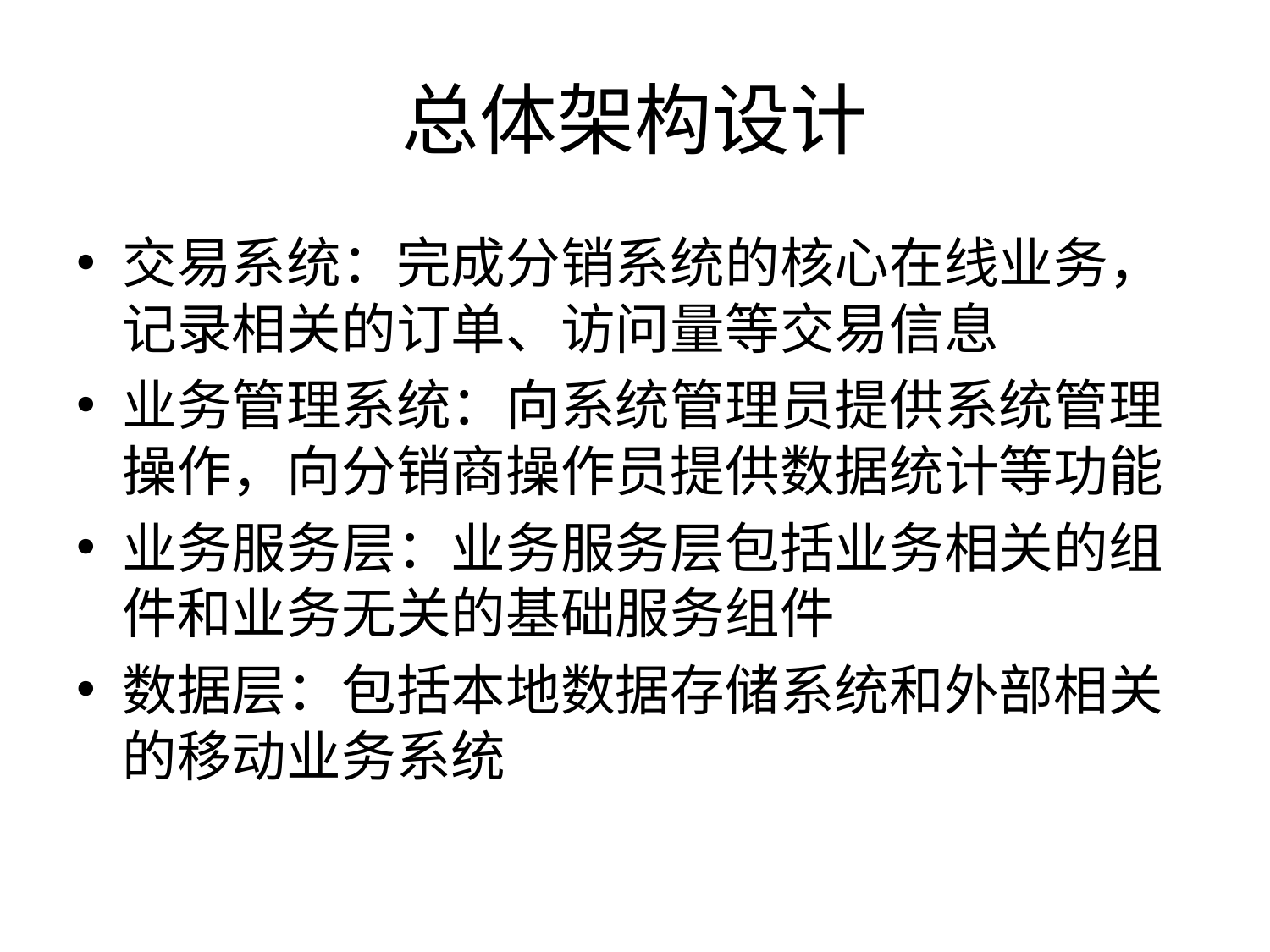

# 总体架构设计
交易系统：完成分销系统的核心在线业务，记录相关的订单、访问量等交易信息
业务管理系统：向系统管理员提供系统管理操作，向分销商操作员提供数据统计等功能
业务服务层：业务服务层包括业务相关的组件和业务无关的基础服务组件
数据层：包括本地数据存储系统和外部相关的移动业务系统